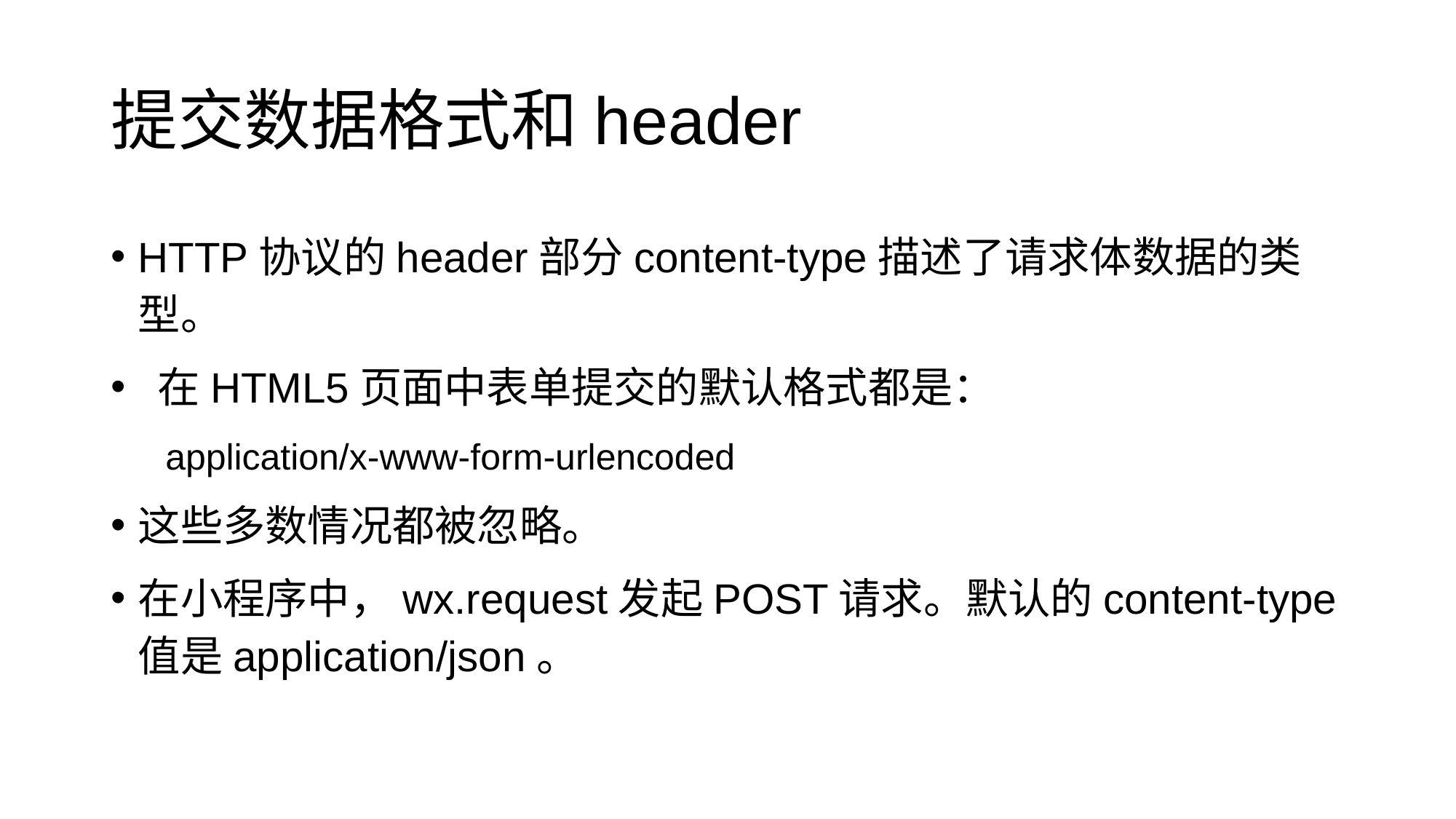

# 提交数据格式和header
HTTP协议的header部分content-type描述了请求体数据的类型。
 在HTML5页面中表单提交的默认格式都是：
application/x-www-form-urlencoded
这些多数情况都被忽略。
在小程序中，wx.request发起POST请求。默认的content-type值是application/json。